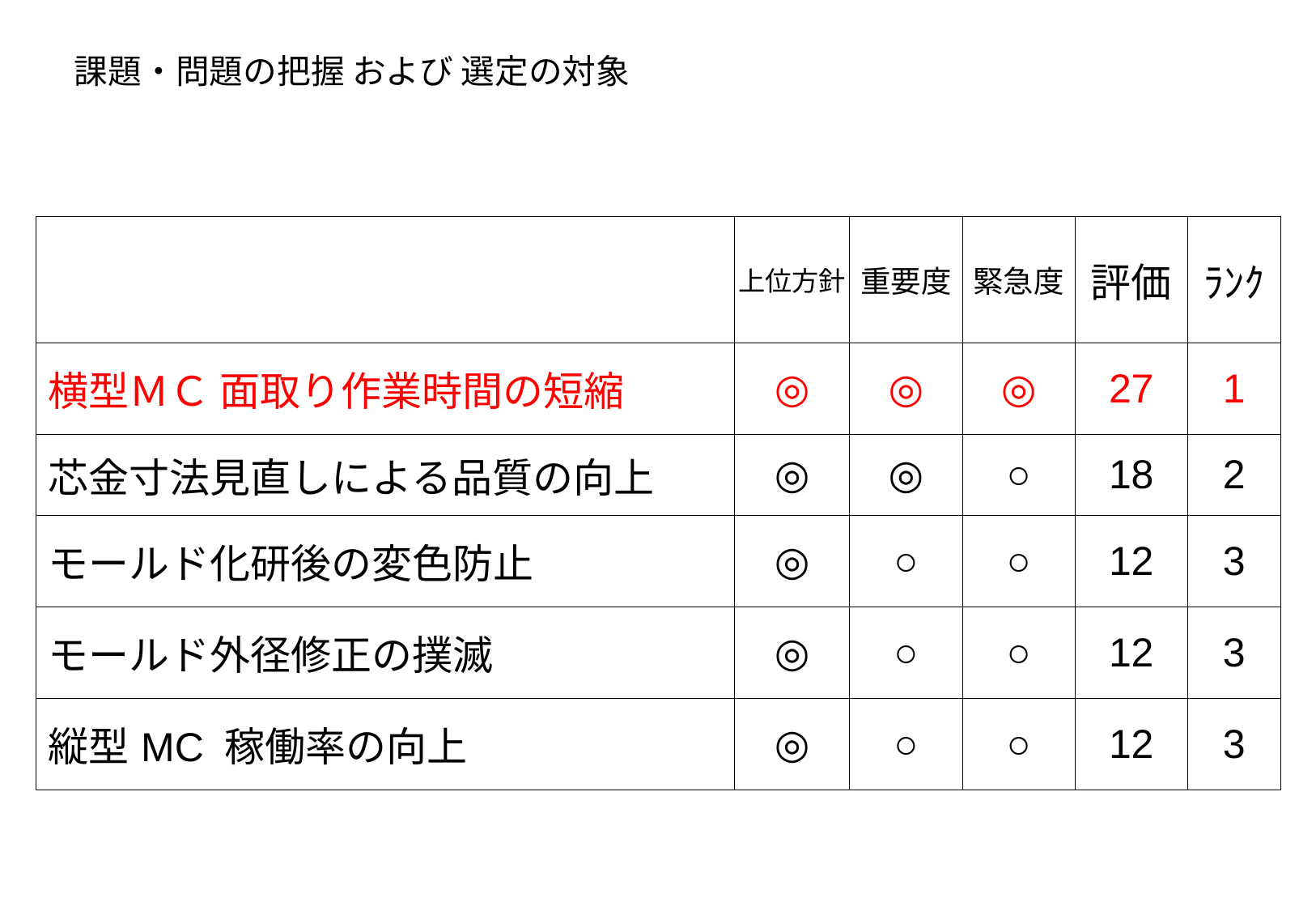

課題・問題の把握 および 選定の対象
|  | 上位方針 | 重要度 | 緊急度 | 評価 | ﾗﾝｸ |
| --- | --- | --- | --- | --- | --- |
| 横型ＭＣ 面取り作業時間の短縮 | ◎ | ◎ | ◎ | 27 | 1 |
| 芯金寸法見直しによる品質の向上 | ◎ | ◎ | ○ | 18 | 2 |
| モールド化研後の変色防止 | ◎ | ○ | ○ | 12 | 3 |
| モールド外径修正の撲滅 | ◎ | ○ | ○ | 12 | 3 |
| 縦型MC 稼働率の向上 | ◎ | ○ | ○ | 12 | 3 |